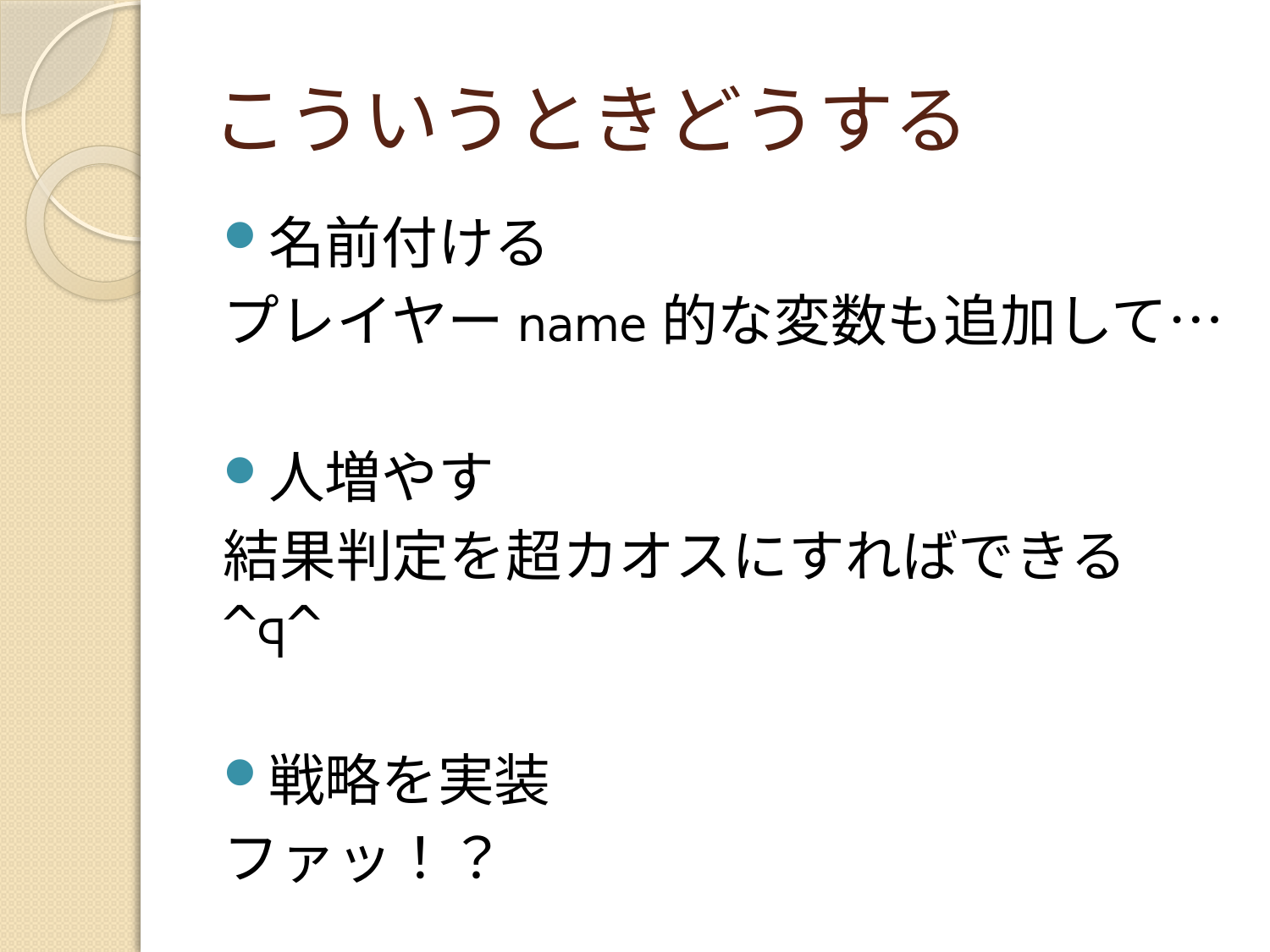

# こういうときどうする
名前付ける
プレイヤーname的な変数も追加して…

人増やす
結果判定を超カオスにすればできる^q^

戦略を実装
ファッ！？